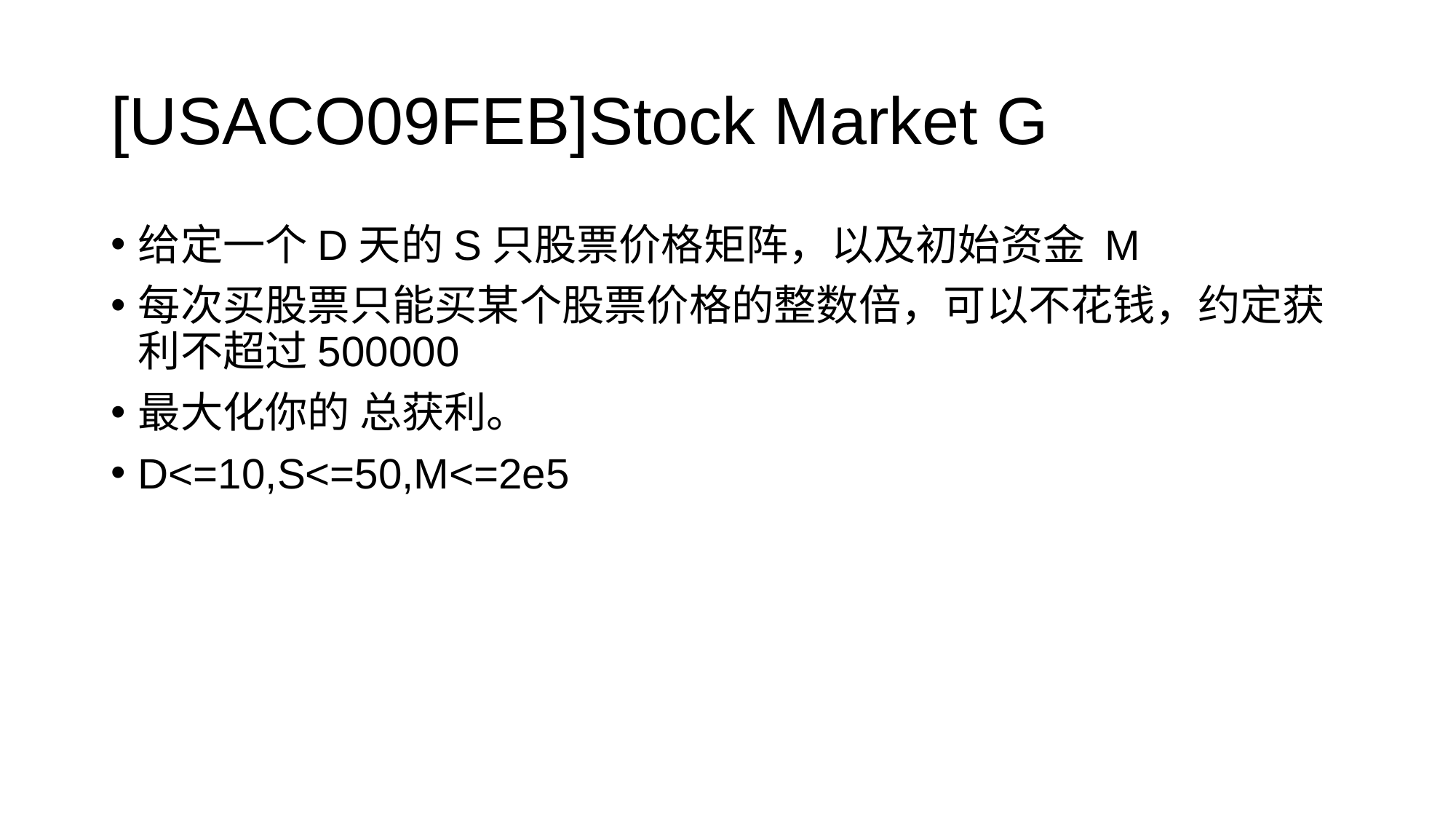

# [USACO09FEB]Stock Market G
给定⼀个D天的S只股票价格矩阵，以及初始资⾦ M
每次买股票只能买某个股票价格的整数倍，可以不花钱，约定获利不超过500000
最⼤化你的 总获利。
D<=10,S<=50,M<=2e5